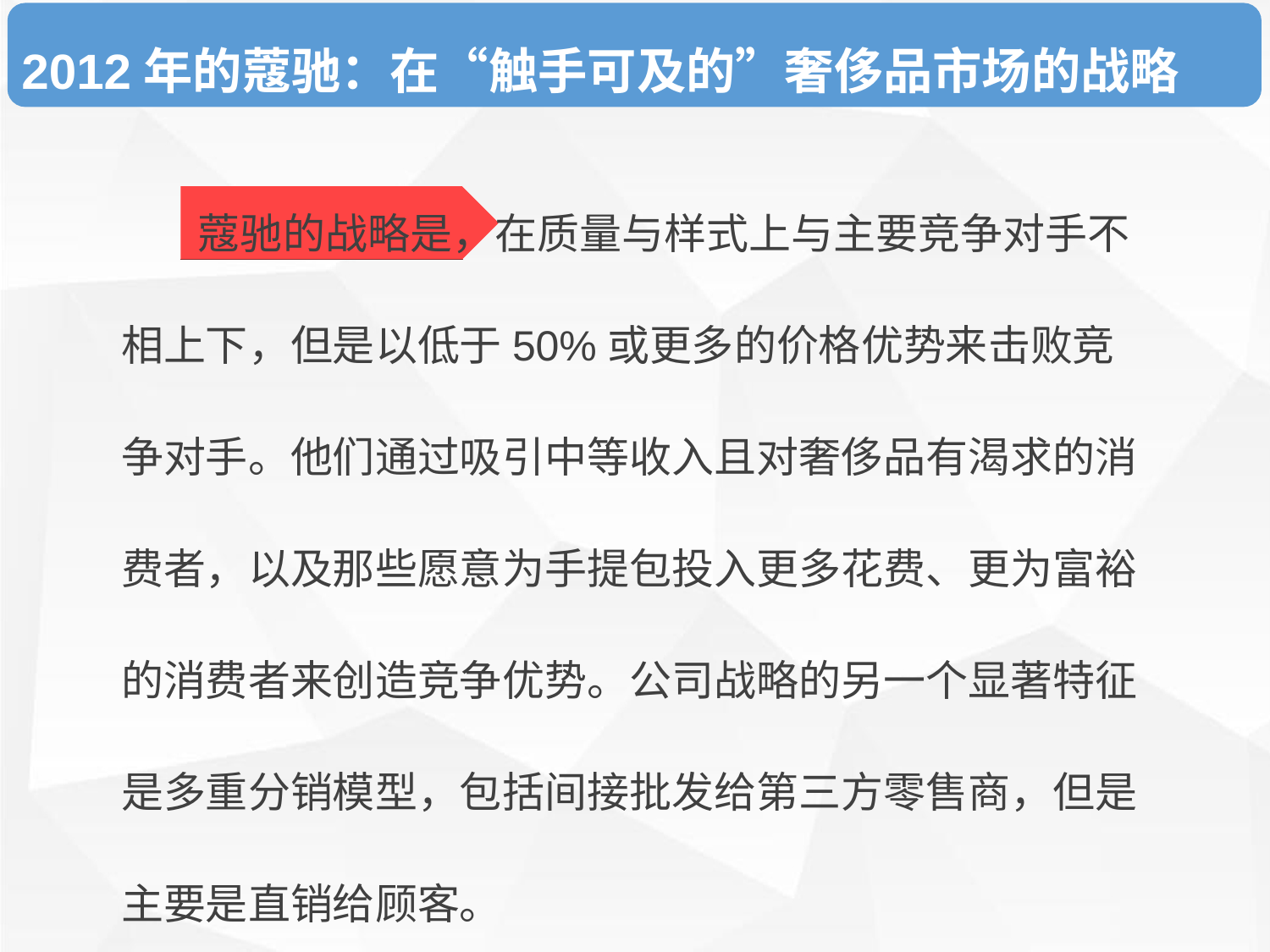

2012年的蔻驰：在“触手可及的”奢侈品市场的战略

       蔻驰的战略是，在质量与样式上与主要竞争对手不相上下，但是以低于50%或更多的价格优势来击败竞争对手。他们通过吸引中等收入且对奢侈品有渴求的消费者，以及那些愿意为手提包投入更多花费、更为富裕的消费者来创造竞争优势。公司战略的另一个显著特征是多重分销模型，包括间接批发给第三方零售商，但是主要是直销给顾客。